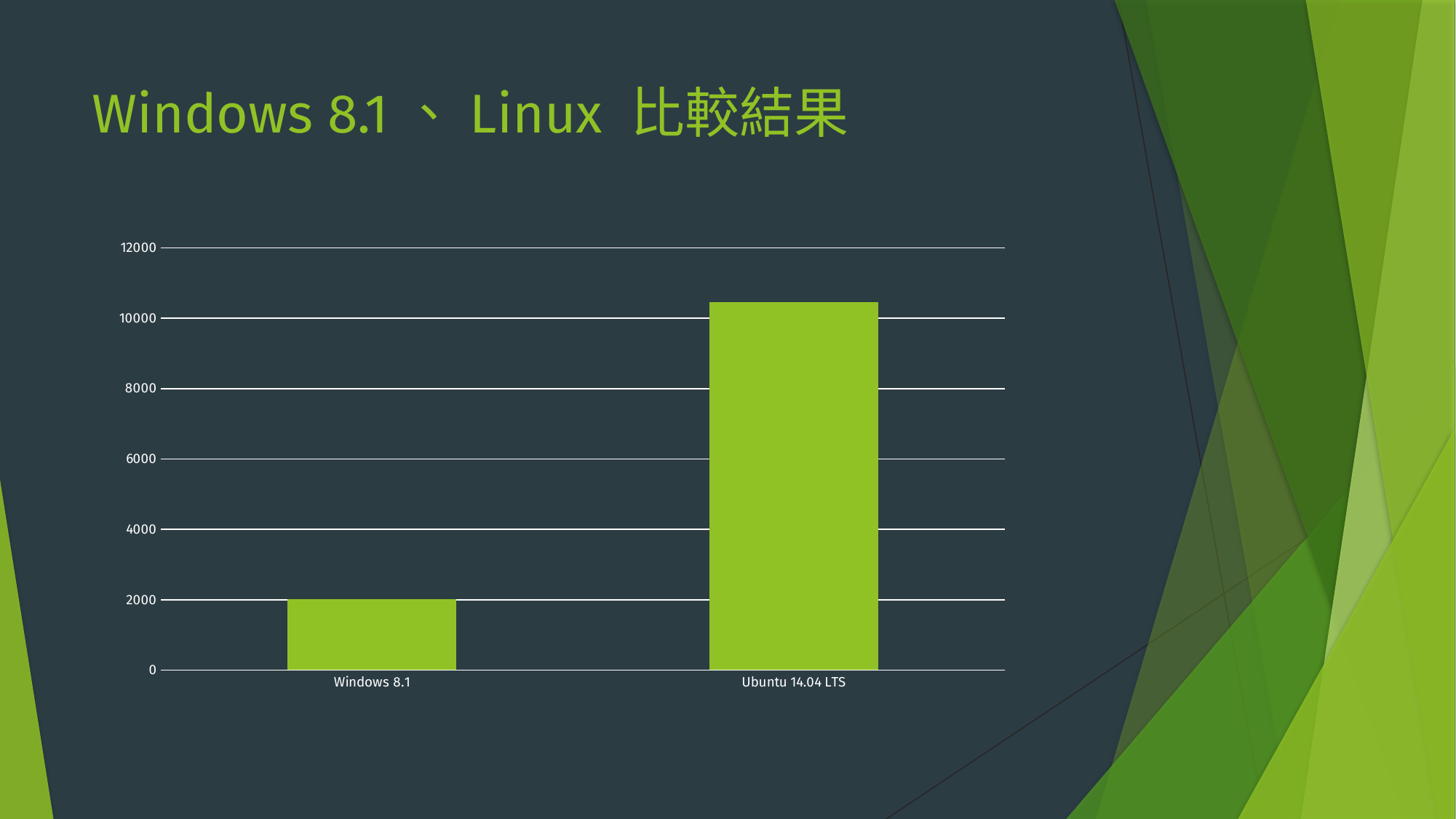

# Windows 8.1、Linux 比較結果

### Chart

| Category |  |
|---|---|
| Windows 8.1 | 2009.3 |
| Ubuntu 14.04 LTS | 10466.3 |